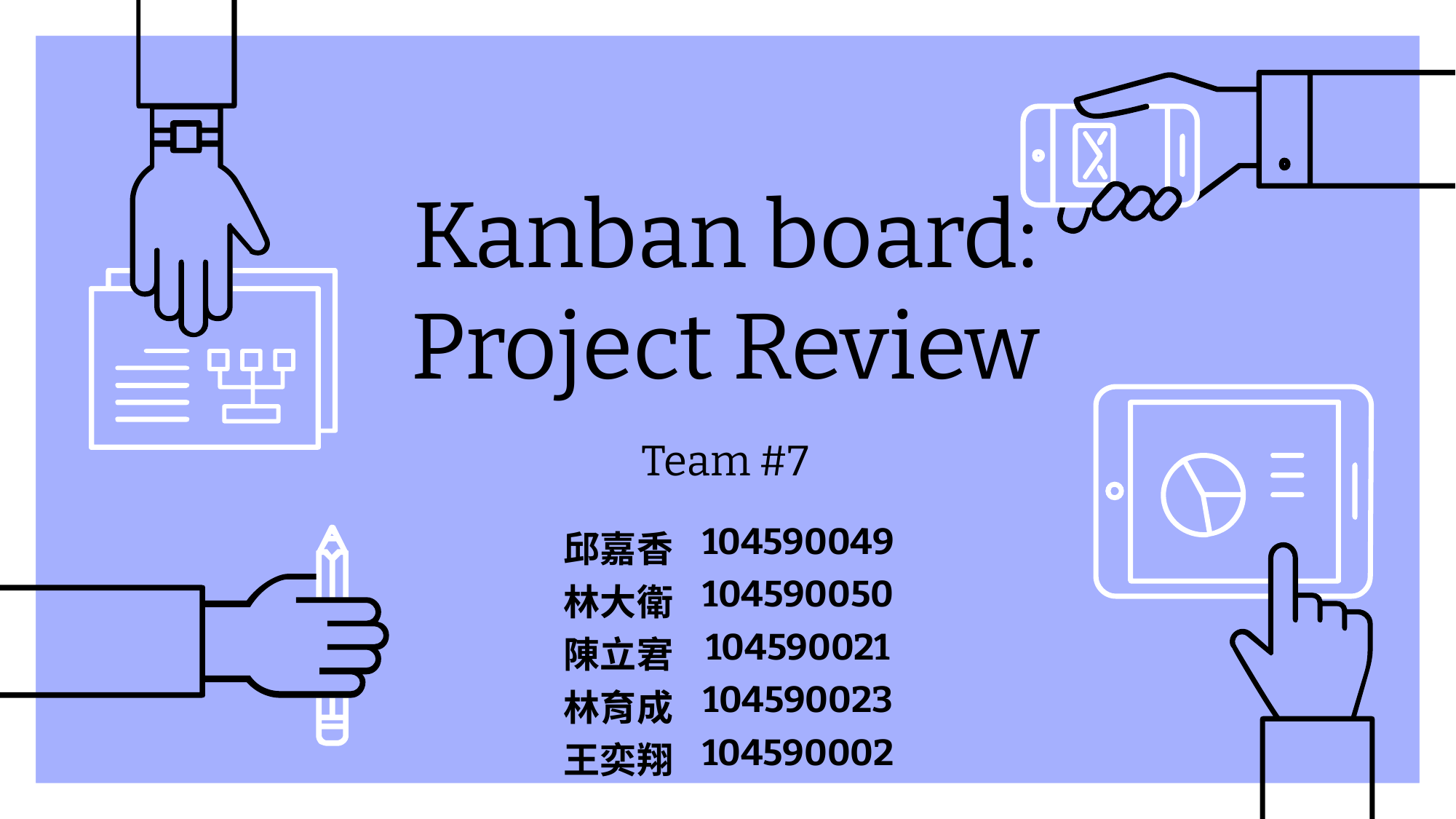

# Kanban board: Project Review
| Team #7 |  |
| --- | --- |
| 邱嘉香 | 104590049 |
| 林大衛 | 104590050 |
| 陳立宭 | 104590021 |
| 林育成 | 104590023 |
| 王奕翔 | 104590002 |